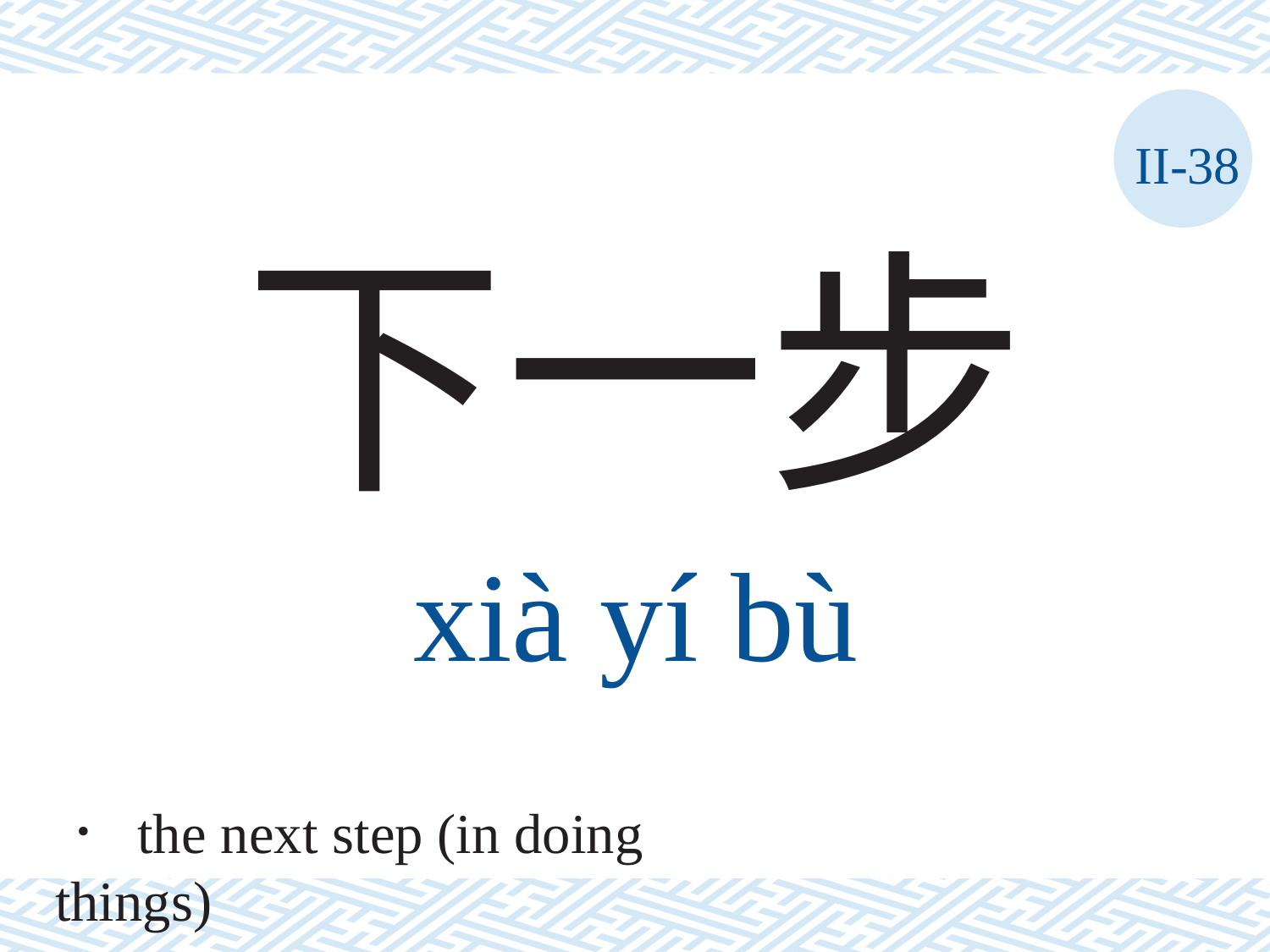

II-38
下一步
xià	yí	bù
． the next step (in doing things)